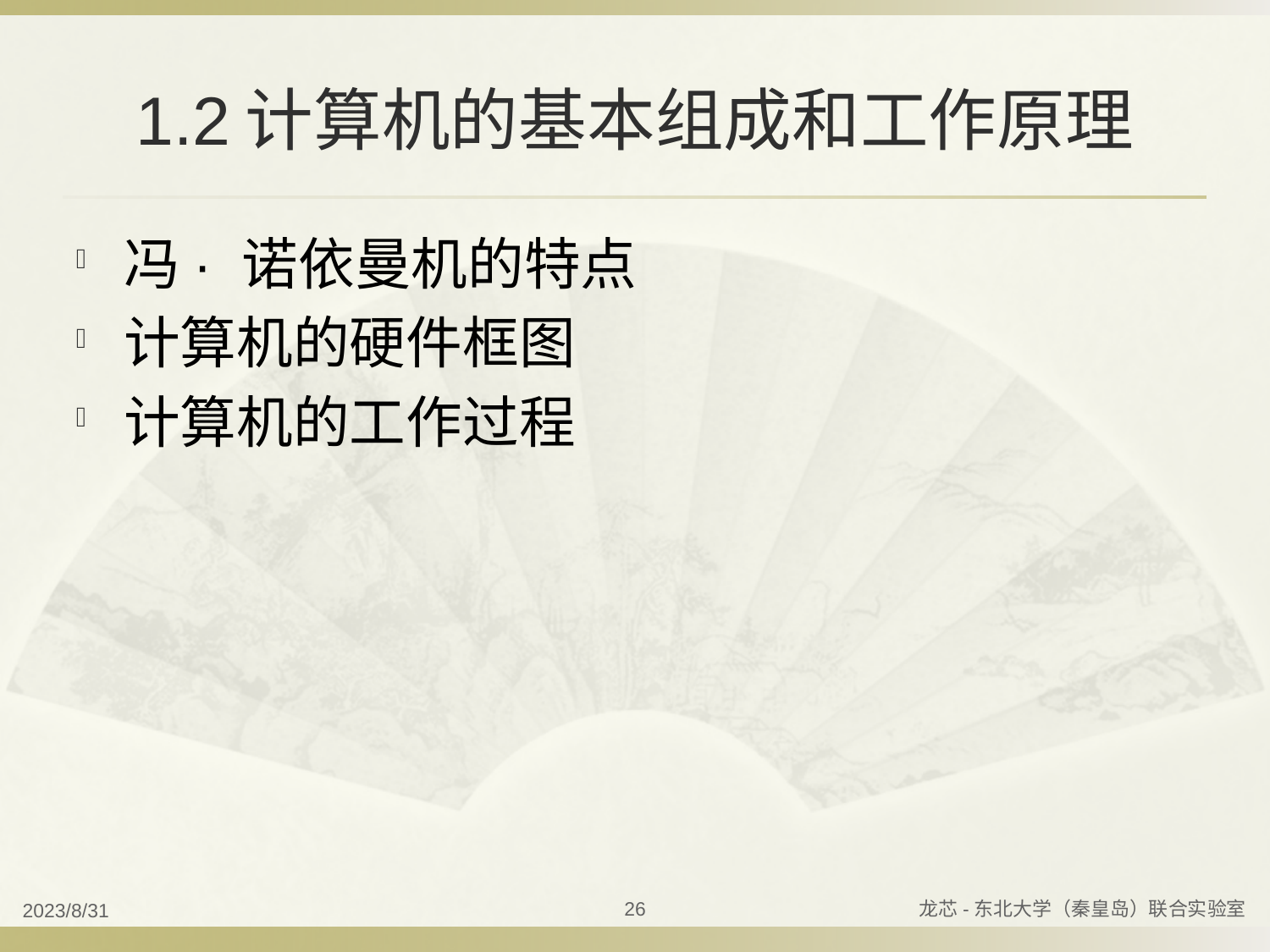

# 1.2计算机的基本组成和工作原理
冯· 诺依曼机的特点
计算机的硬件框图
计算机的工作过程
2023/8/31
26
龙芯-东北大学（秦皇岛）联合实验室